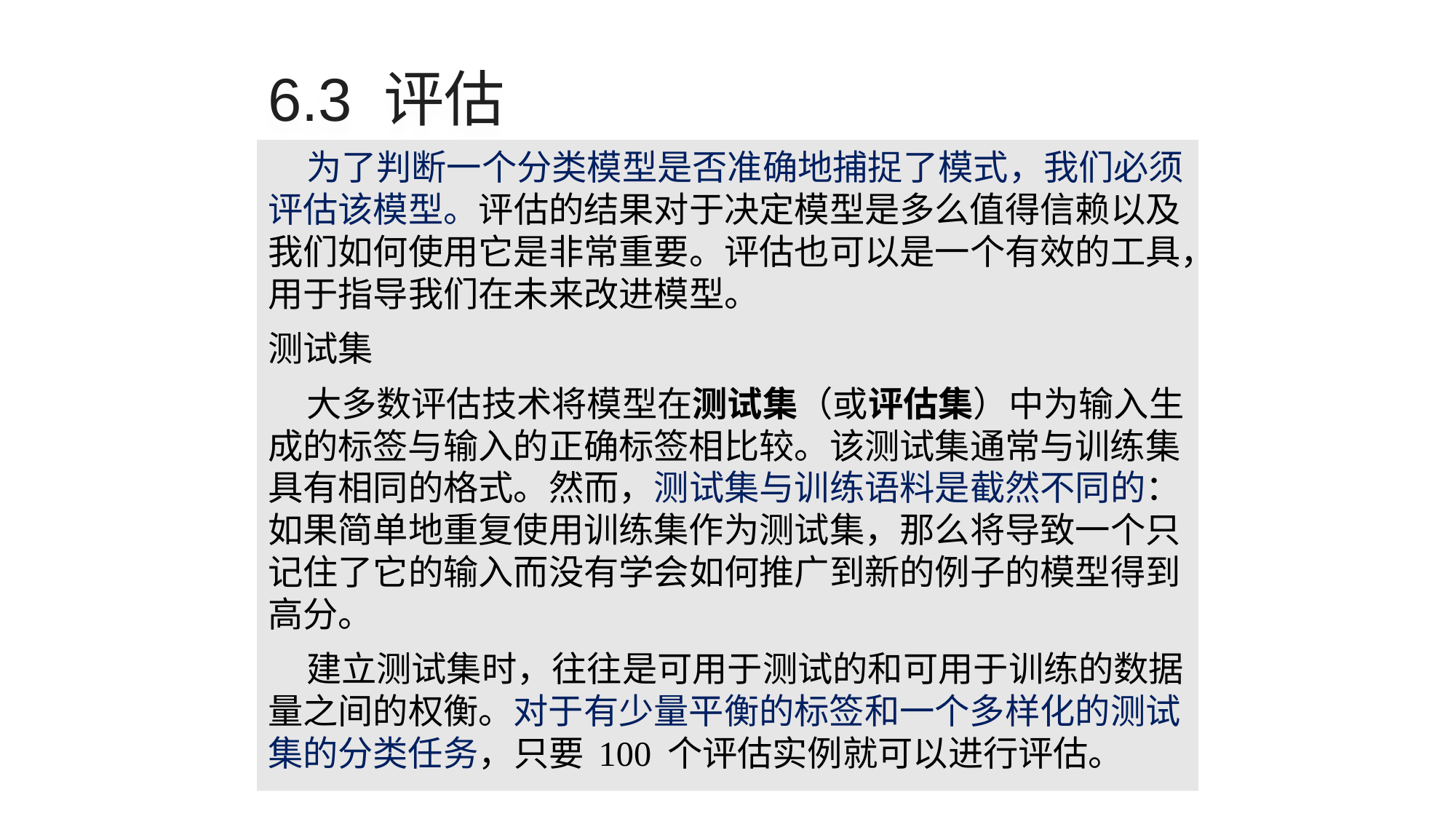

# 6.3 评估
为了判断一个分类模型是否准确地捕捉了模式，我们必须评估该模型。评估的结果对于决定模型是多么值得信赖以及我们如何使用它是非常重要。评估也可以是一个有效的工具，用于指导我们在未来改进模型。
测试集
大多数评估技术将模型在测试集（或评估集）中为输入生成的标签与输入的正确标签相比较。该测试集通常与训练集具有相同的格式。然而，测试集与训练语料是截然不同的：如果简单地重复使用训练集作为测试集，那么将导致一个只记住了它的输入而没有学会如何推广到新的例子的模型得到高分。
建立测试集时，往往是可用于测试的和可用于训练的数据量之间的权衡。对于有少量平衡的标签和一个多样化的测试集的分类任务，只要 100 个评估实例就可以进行评估。